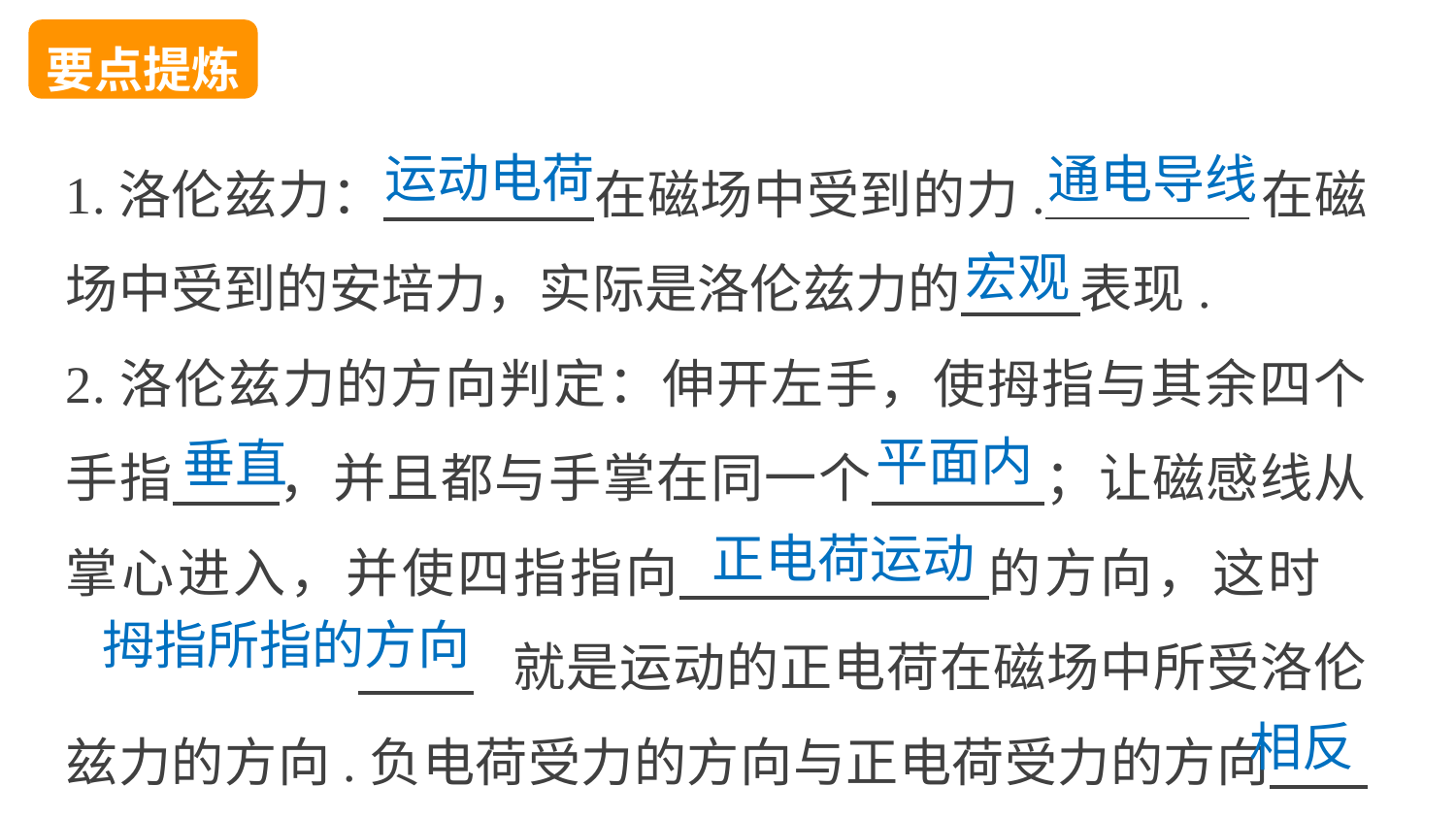

要点提炼
1.洛伦兹力：                 在磁场中受到的力.               在磁场中受到的安培力，实际是洛伦兹力的          表现.
2.洛伦兹力的方向判定：伸开左手，使拇指与其余四个手指        ，并且都与手掌在同一个             ；让磁感线从掌心进入，并使四指指向                    的方向，这时    		         	就是运动的正电荷在磁场中所受洛伦兹力的方向.负电荷受力的方向与正电荷受力的方向         .
运动电荷
通电导线
宏观
平面内
垂直
正电荷运动
拇指所指的方向
相反